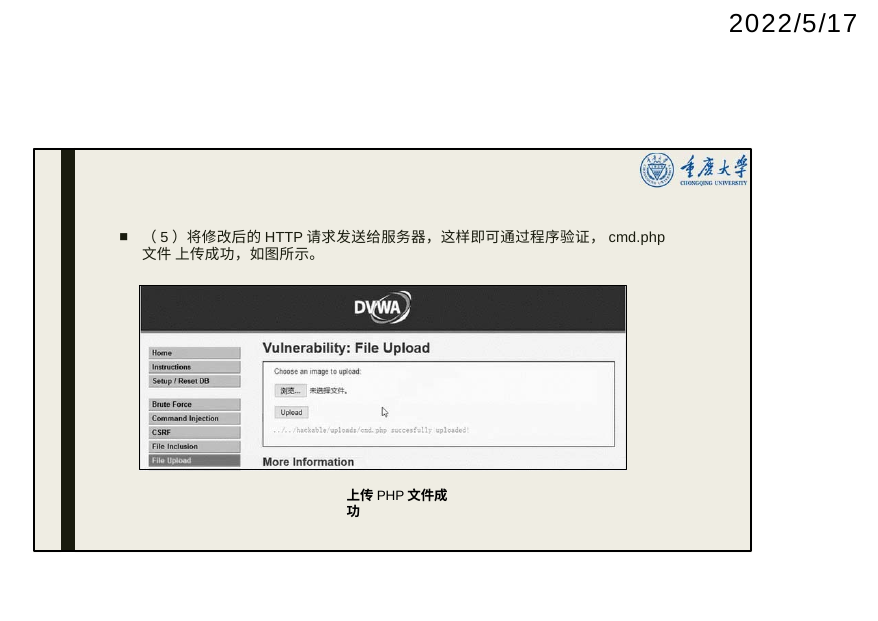

2022/5/17

（5）将修改后的HTTP请求发送给服务器，这样即可通过程序验证，cmd.php文件 上传成功，如图所示。

上传PHP文件成功